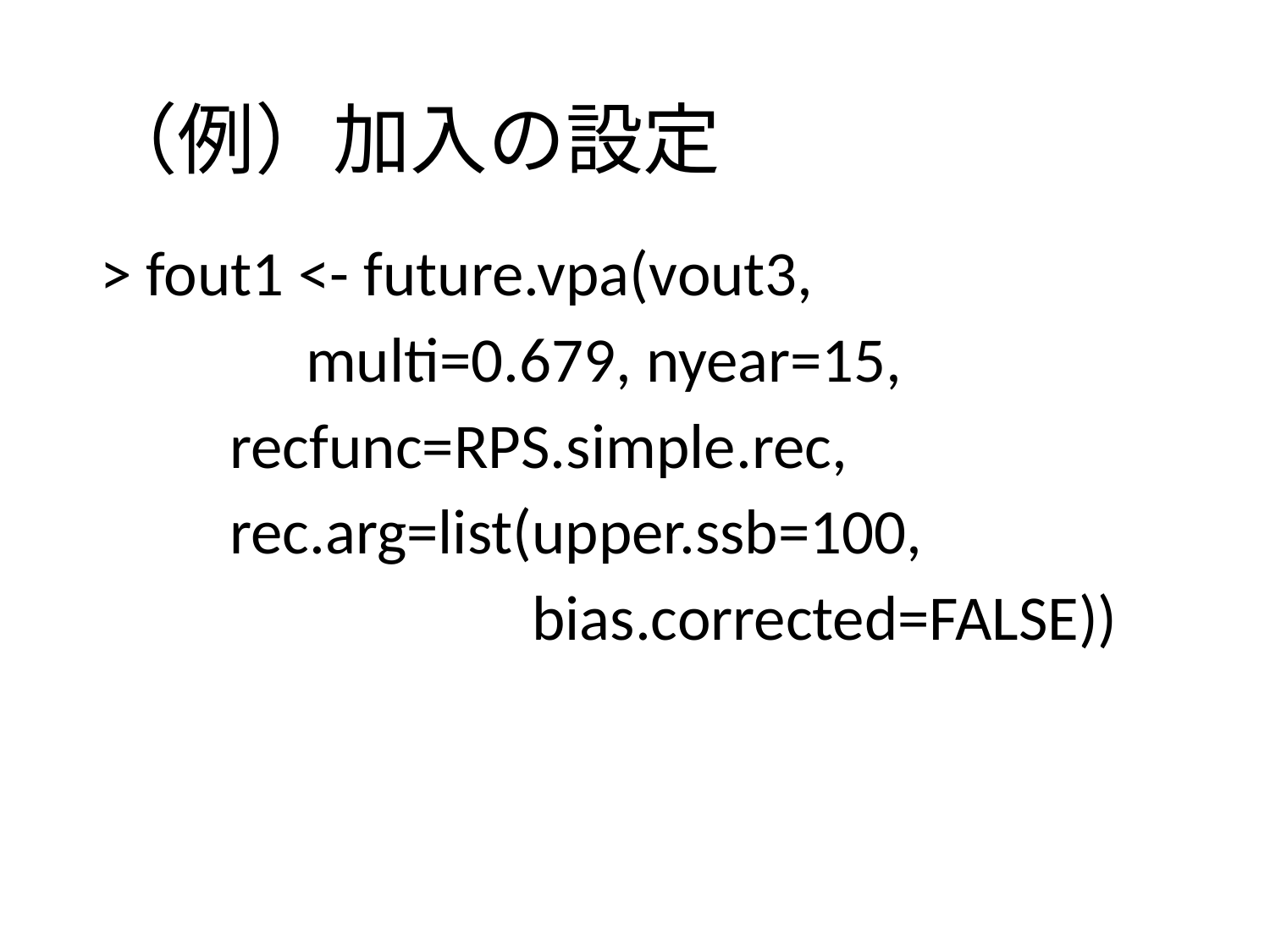

# （例）加入の設定
> fout1 <- future.vpa(vout3,
　　　multi=0.679, nyear=15,
         recfunc=RPS.simple.rec,
         rec.arg=list(upper.ssb=100,
                              bias.corrected=FALSE))